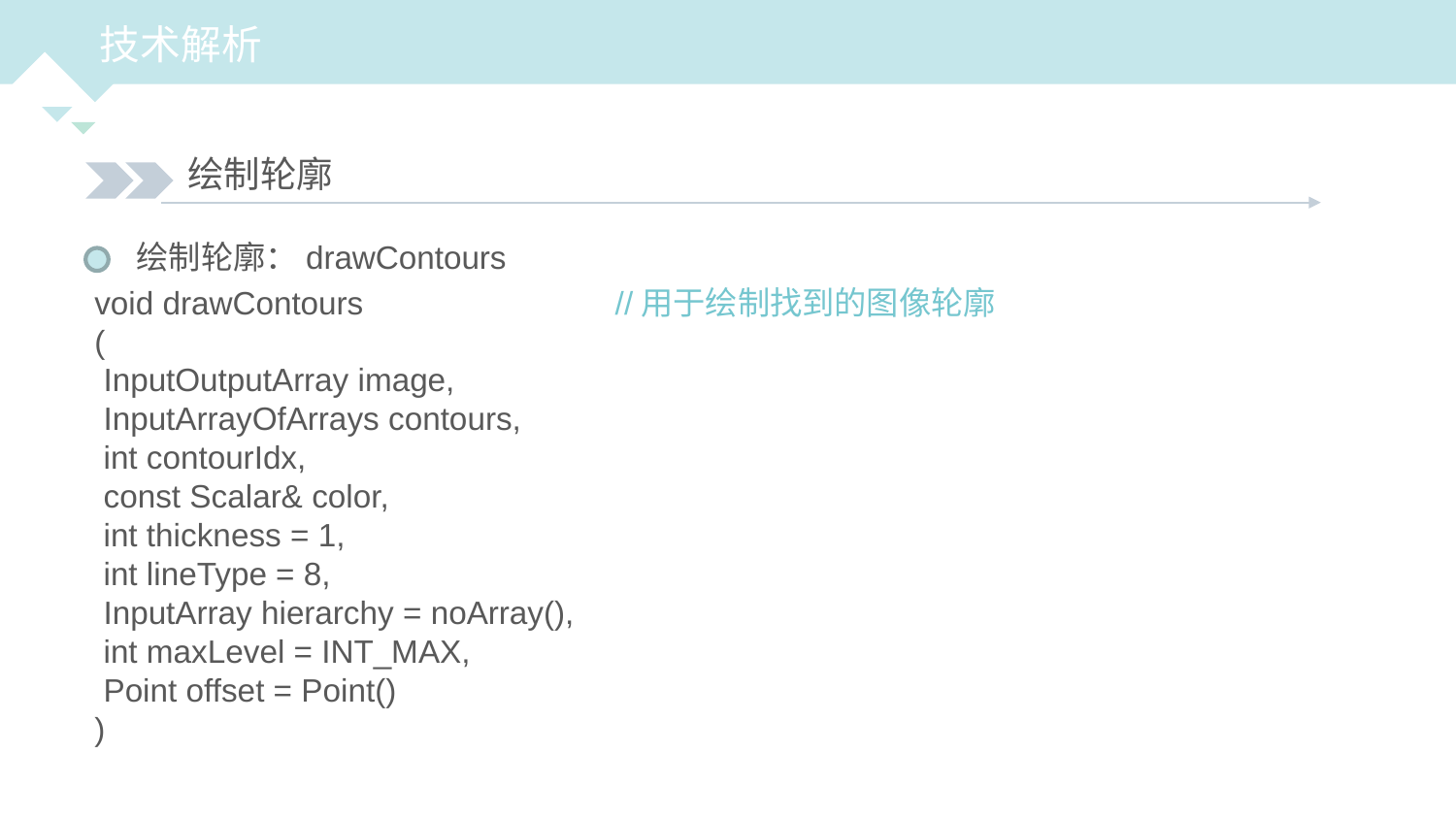

技术解析
绘制轮廓

绘制轮廓：drawContours

void drawContours                            //用于绘制找到的图像轮廓
(
 InputOutputArray image,
 InputArrayOfArrays contours,
 int contourIdx,
 const Scalar& color,
 int thickness = 1,
 int lineType = 8,
 InputArray hierarchy = noArray(),
 int maxLevel = INT_MAX,
 Point offset = Point()
)